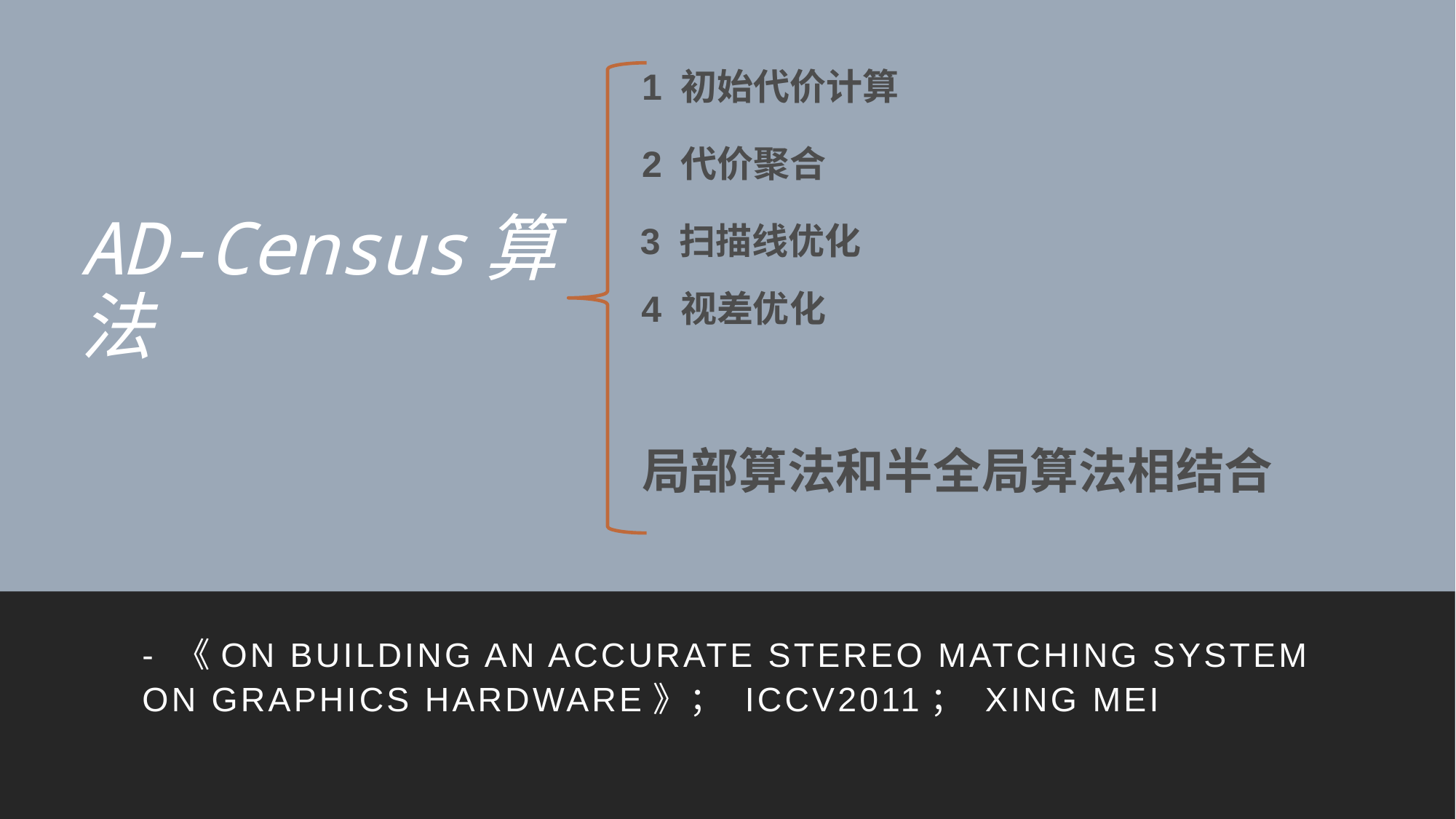

# AD-Census算法
1 初始代价计算
2 代价聚合
3 扫描线优化
4 视差优化

局部算法和半全局算法相结合

- 《On Building an Accurate Stereo Matching System on Graphics Hardware》； ICCV2011； Xing Mei